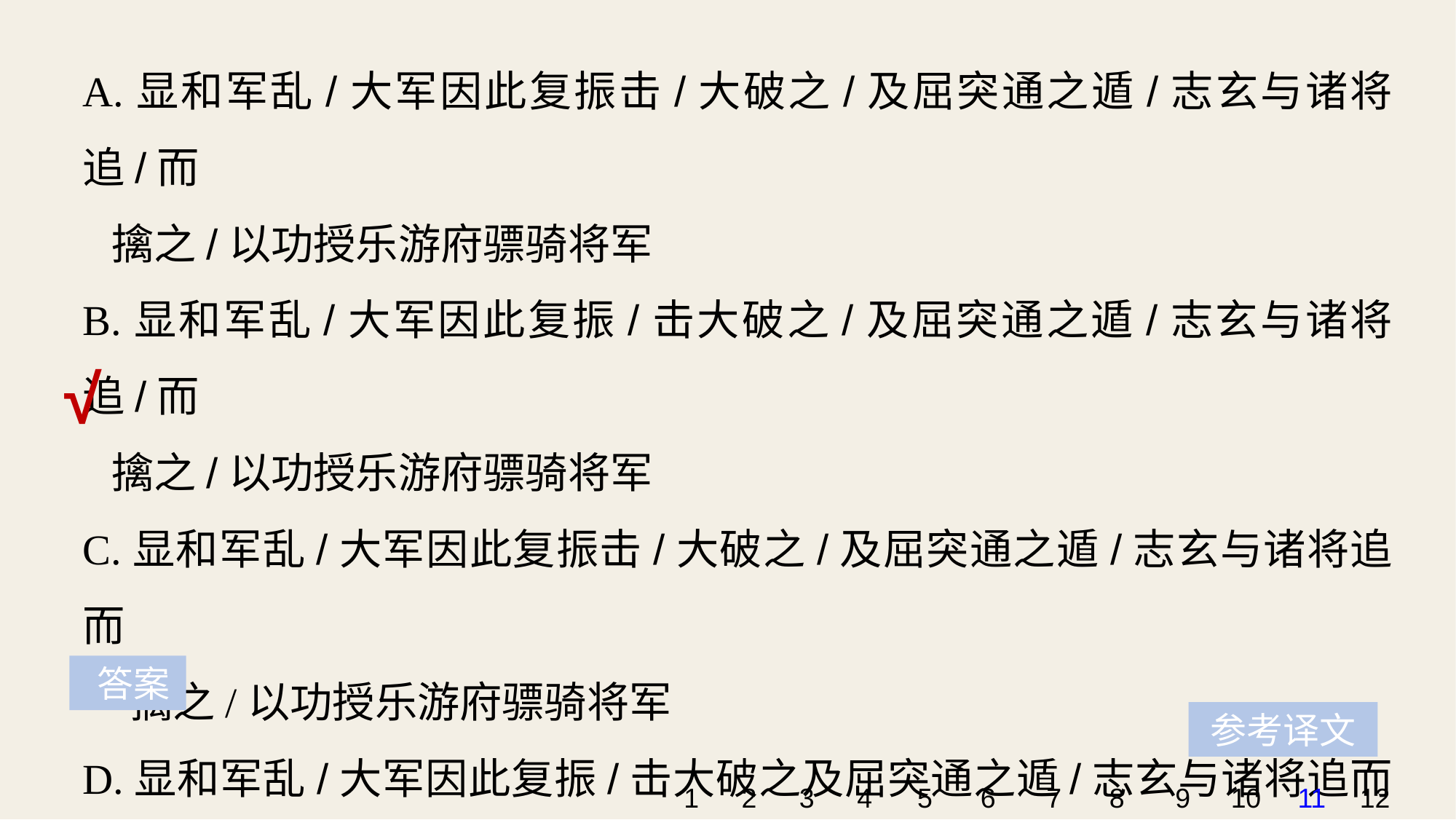

A.显和军乱/大军因此复振击/大破之/及屈突通之遁/志玄与诸将追/而
  擒之/以功授乐游府骠骑将军
B.显和军乱/大军因此复振/击大破之/及屈突通之遁/志玄与诸将追/而
  擒之/以功授乐游府骠骑将军
C.显和军乱/大军因此复振击/大破之/及屈突通之遁/志玄与诸将追而
    擒之/以功授乐游府骠骑将军
D.显和军乱/大军因此复振/击大破之及屈突通之遁/志玄与诸将追而擒
  之/以功授乐游府骠骑将军
√
 答案
参考译文
1
2
3
4
5
6
7
8
9
10
11
12